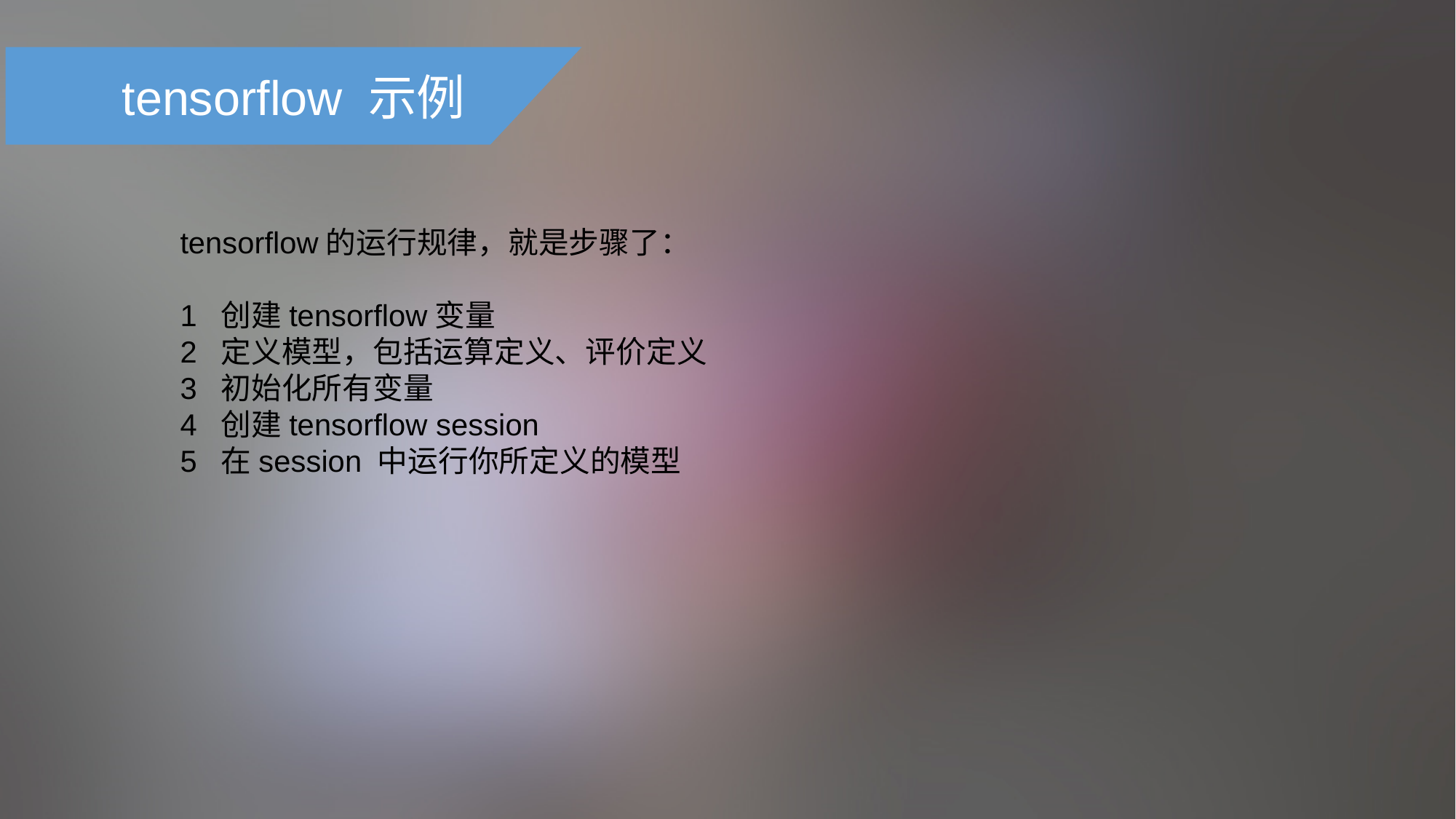

tensorflow 示例
tensorflow的运行规律，就是步骤了：

1  创建tensorflow变量
2  定义模型，包括运算定义、评价定义
3  初始化所有变量
4  创建tensorflow session
5  在session 中运行你所定义的模型